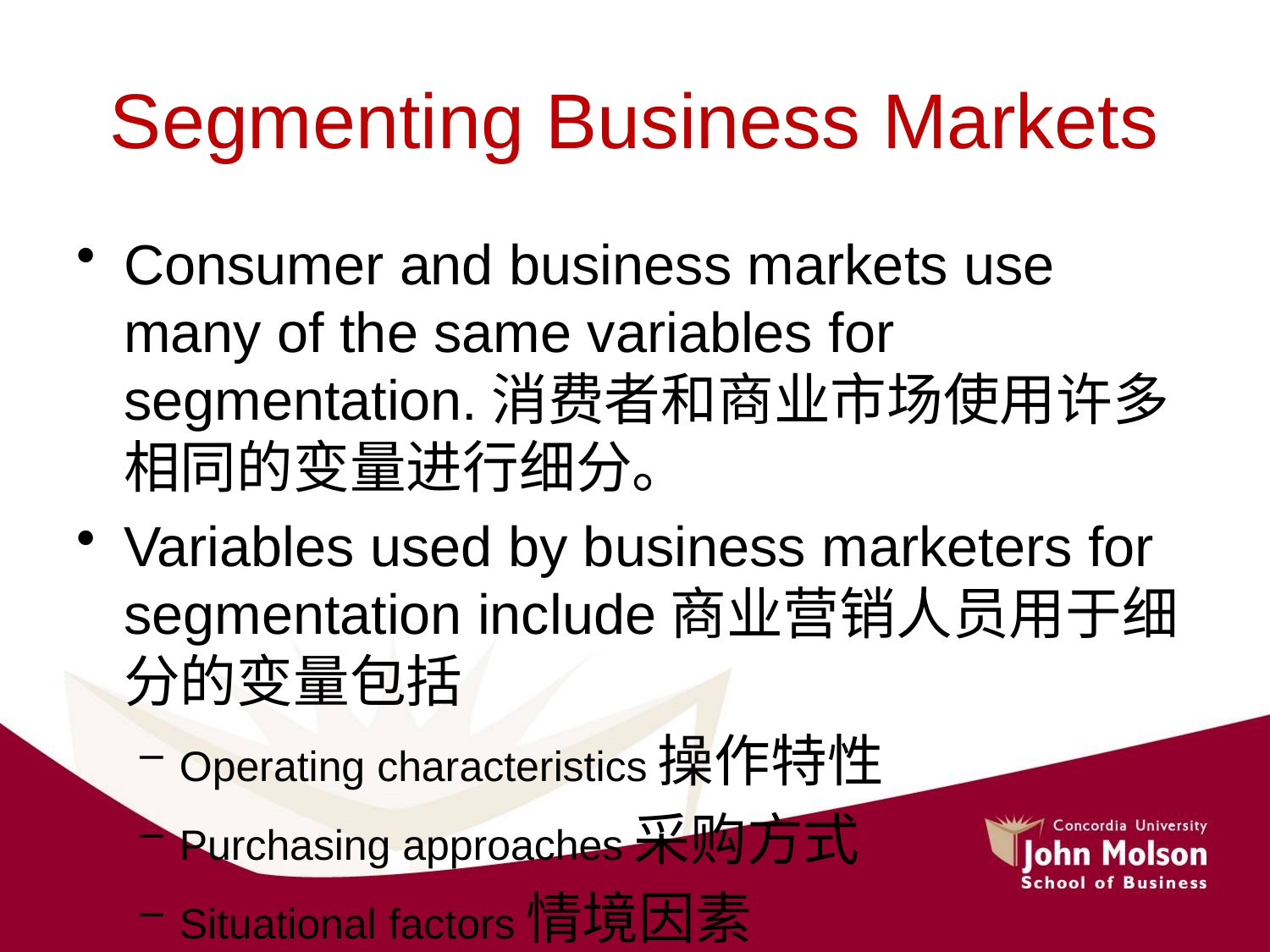

# Segmenting Business Markets
Consumer and business markets use many of the same variables for segmentation.消费者和商业市场使用许多相同的变量进行细分。
Variables used by business marketers for segmentation include商业营销人员用于细分的变量包括
Operating characteristics操作特性
Purchasing approaches采购方式
Situational factors情境因素
Personal characteristics人物的特征